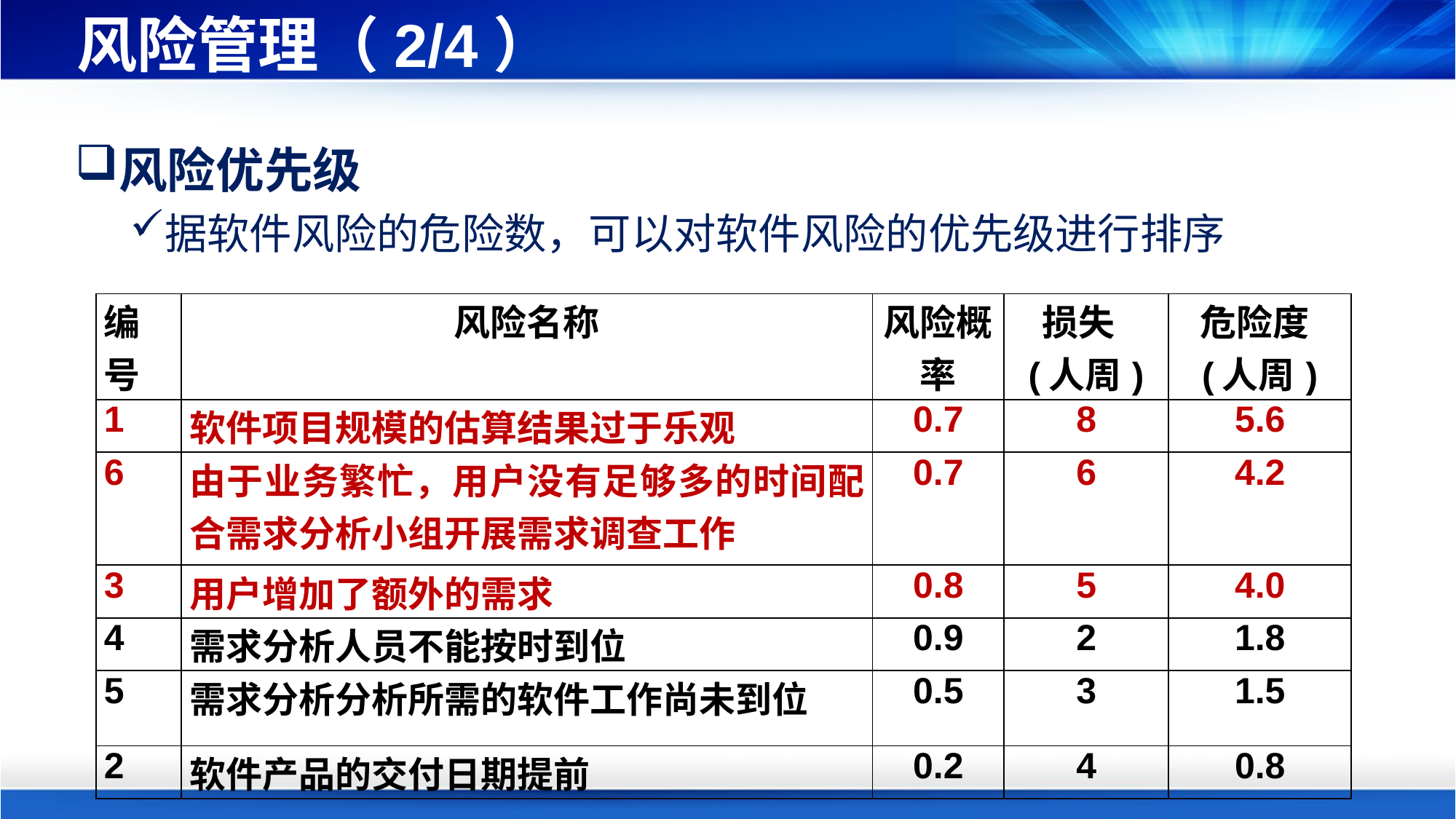

# 风险管理（2/4）
风险优先级
据软件风险的危险数，可以对软件风险的优先级进行排序

| 编号 | 风险名称 | 风险概率 | 损失 (人周) | 危险度(人周) |
| --- | --- | --- | --- | --- |
| 1 | 软件项目规模的估算结果过于乐观 | 0.7 | 8 | 5.6 |
| 6 | 由于业务繁忙，用户没有足够多的时间配合需求分析小组开展需求调查工作 | 0.7 | 6 | 4.2 |
| 3 | 用户增加了额外的需求 | 0.8 | 5 | 4.0 |
| 4 | 需求分析人员不能按时到位 | 0.9 | 2 | 1.8 |
| 5 | 需求分析分析所需的软件工作尚未到位 | 0.5 | 3 | 1.5 |
| 2 | 软件产品的交付日期提前 | 0.2 | 4 | 0.8 |